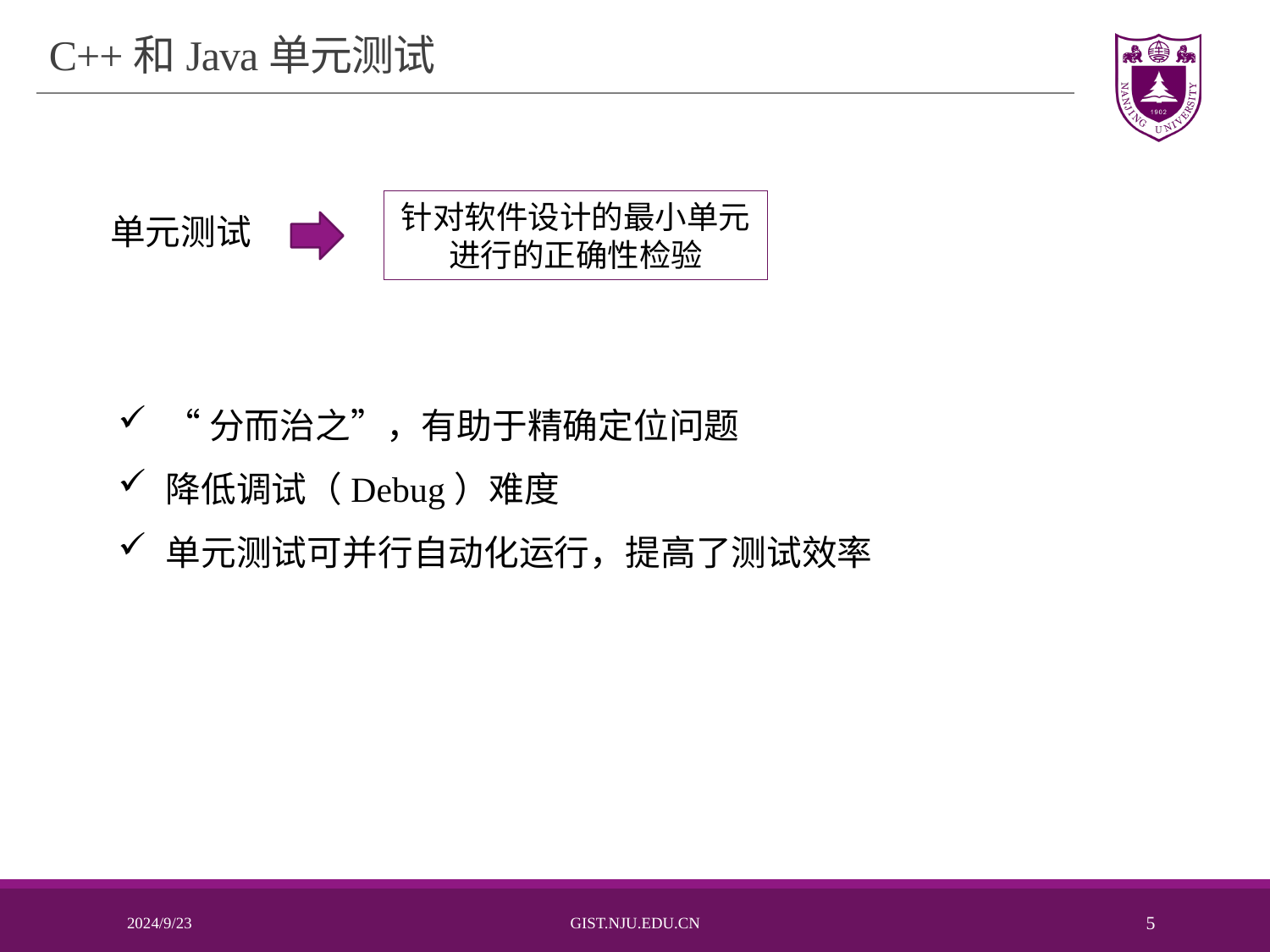

# C++和Java单元测试
针对软件设计的最小单元进行的正确性检验
单元测试

“分而治之”，有助于精确定位问题
降低调试（Debug）难度
单元测试可并行自动化运行，提高了测试效率
2024/9/23
Gist.nju.edu.cn
5